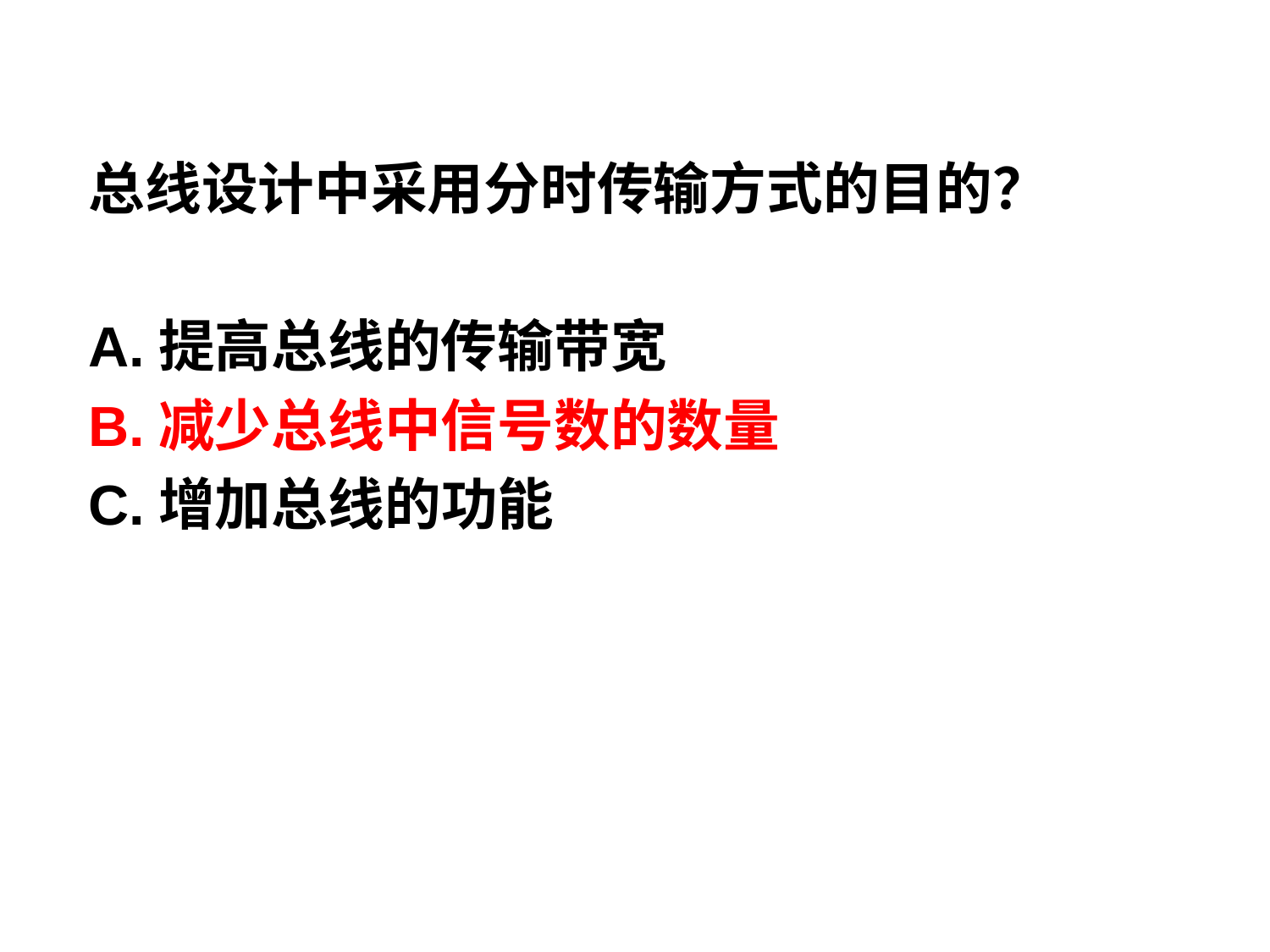

#
总线设计中采用分时传输方式的目的？

A.提高总线的传输带宽
B.减少总线中信号数的数量
C.增加总线的功能